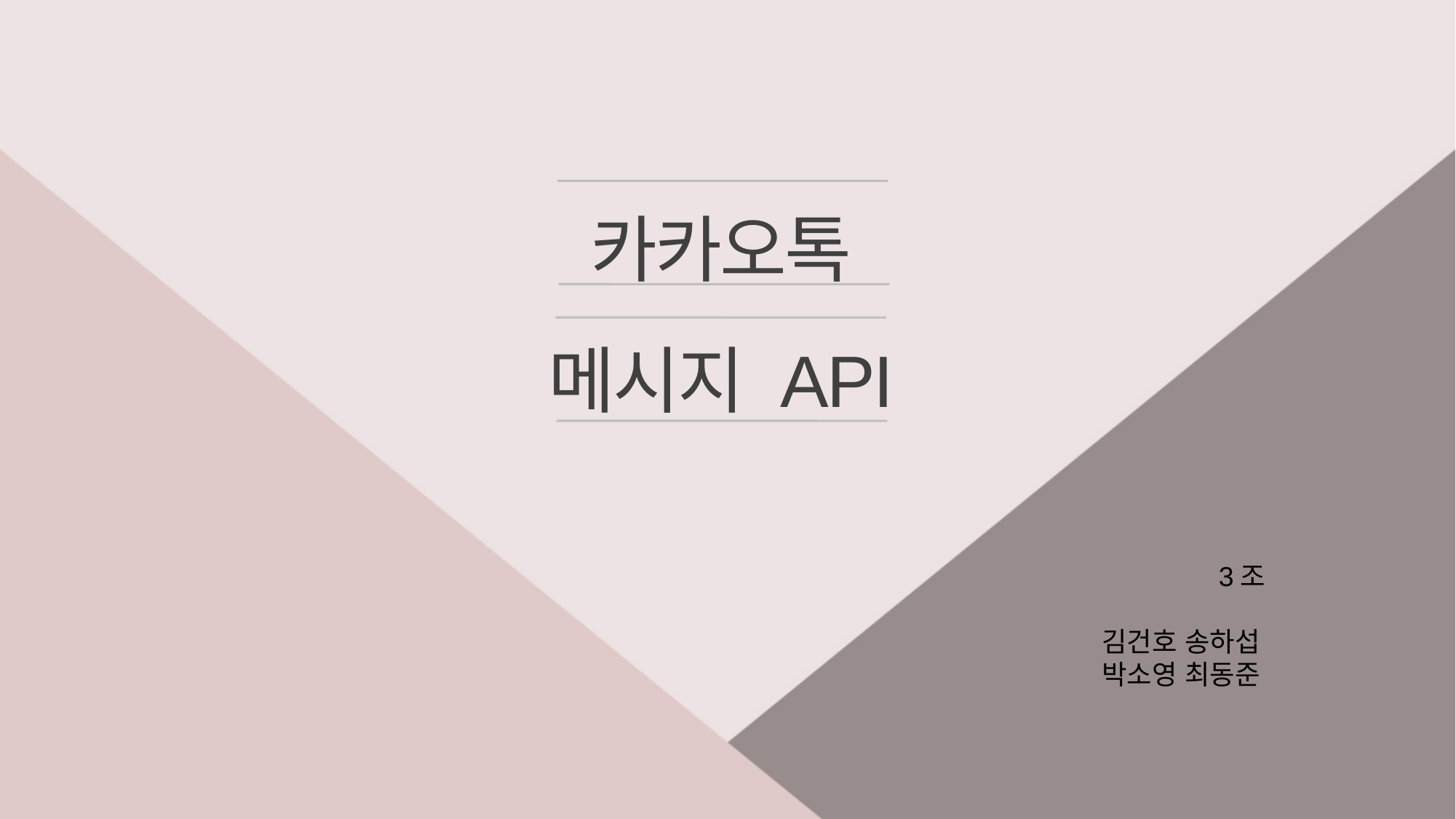

카카오톡
메시지 API
	 3조

김건호 송하섭	  박소영 최동준